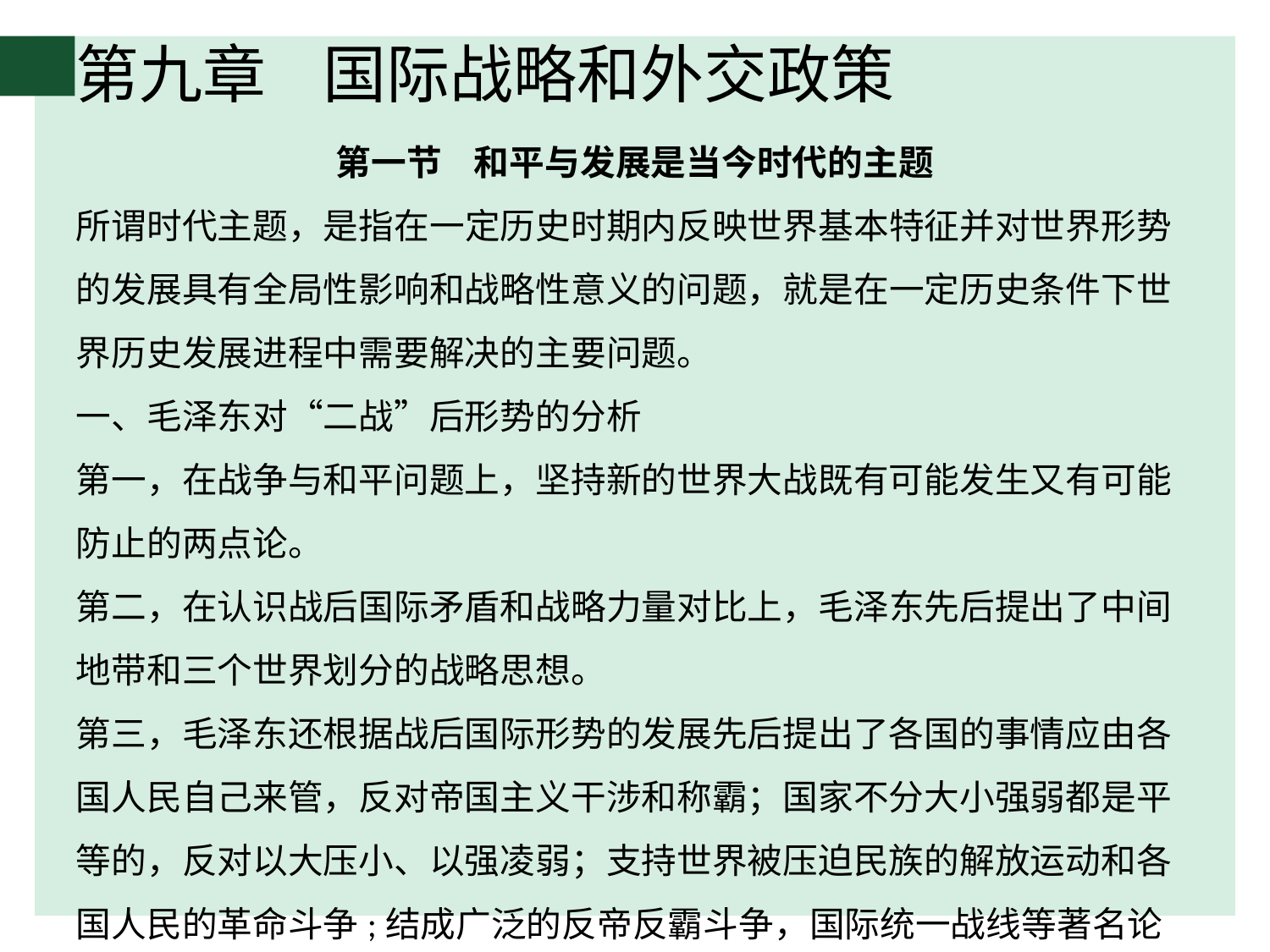

# 第九章    国际战略和外交政策
第一节    和平与发展是当今时代的主题
所谓时代主题，是指在一定历史时期内反映世界基本特征并对世界形势的发展具有全局性影响和战略性意义的问题，就是在一定历史条件下世界历史发展进程中需要解决的主要问题。
一、毛泽东对“二战”后形势的分析
第一，在战争与和平问题上，坚持新的世界大战既有可能发生又有可能防止的两点论。
第二，在认识战后国际矛盾和战略力量对比上，毛泽东先后提出了中间地带和三个世界划分的战略思想。
第三，毛泽东还根据战后国际形势的发展先后提出了各国的事情应由各国人民自己来管，反对帝国主义干涉和称霸；国家不分大小强弱都是平等的，反对以大压小、以强凌弱；支持世界被压迫民族的解放运动和各国人民的革命斗争;结成广泛的反帝反霸斗争，国际统一战线等著名论断。